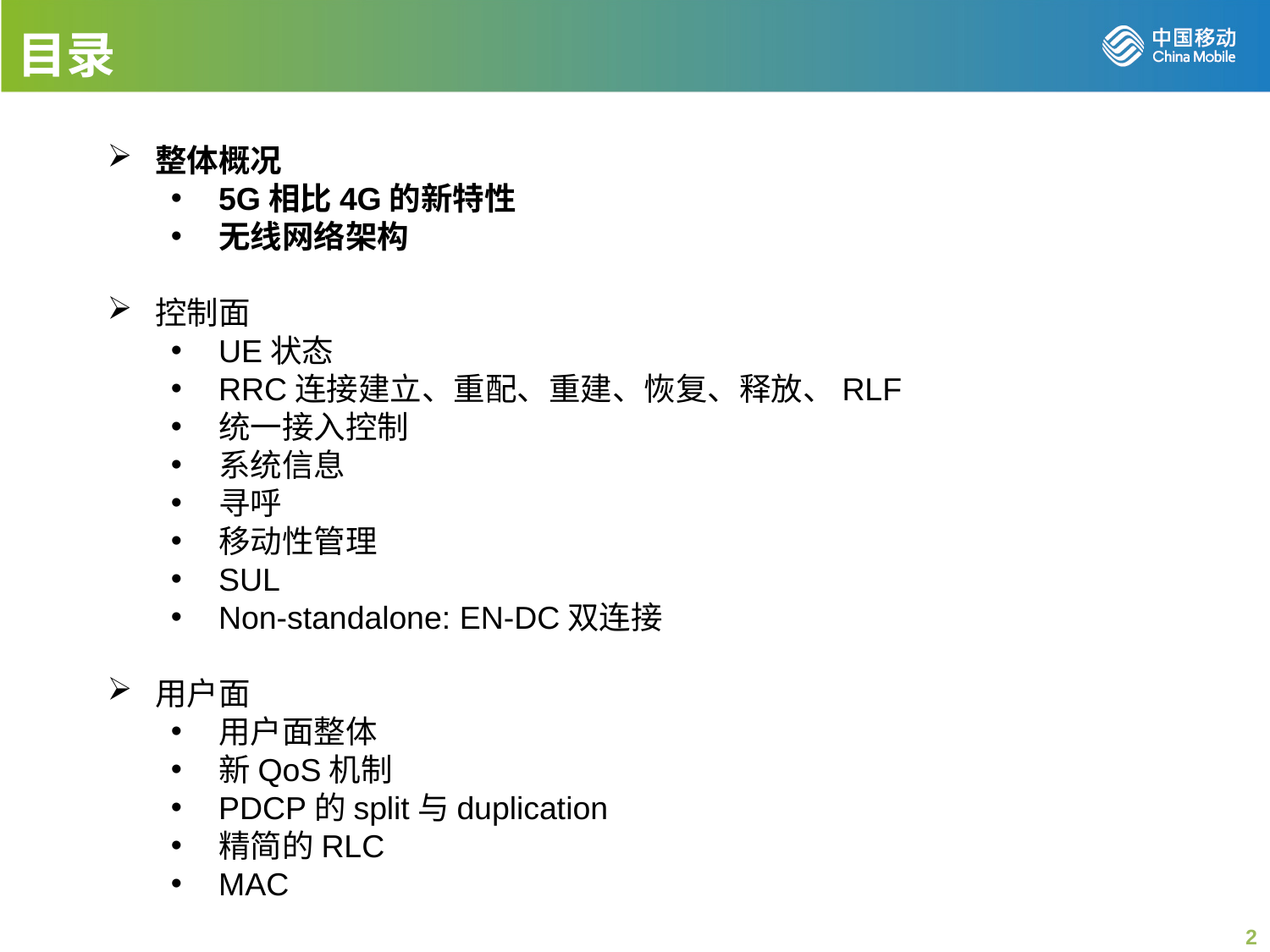

目录
整体概况
5G相比4G的新特性
无线网络架构
控制面
UE状态
RRC连接建立、重配、重建、恢复、释放、RLF
统一接入控制
系统信息
寻呼
移动性管理
SUL
Non-standalone: EN-DC双连接
用户面
用户面整体
新QoS机制
PDCP的split与duplication
精简的RLC
MAC